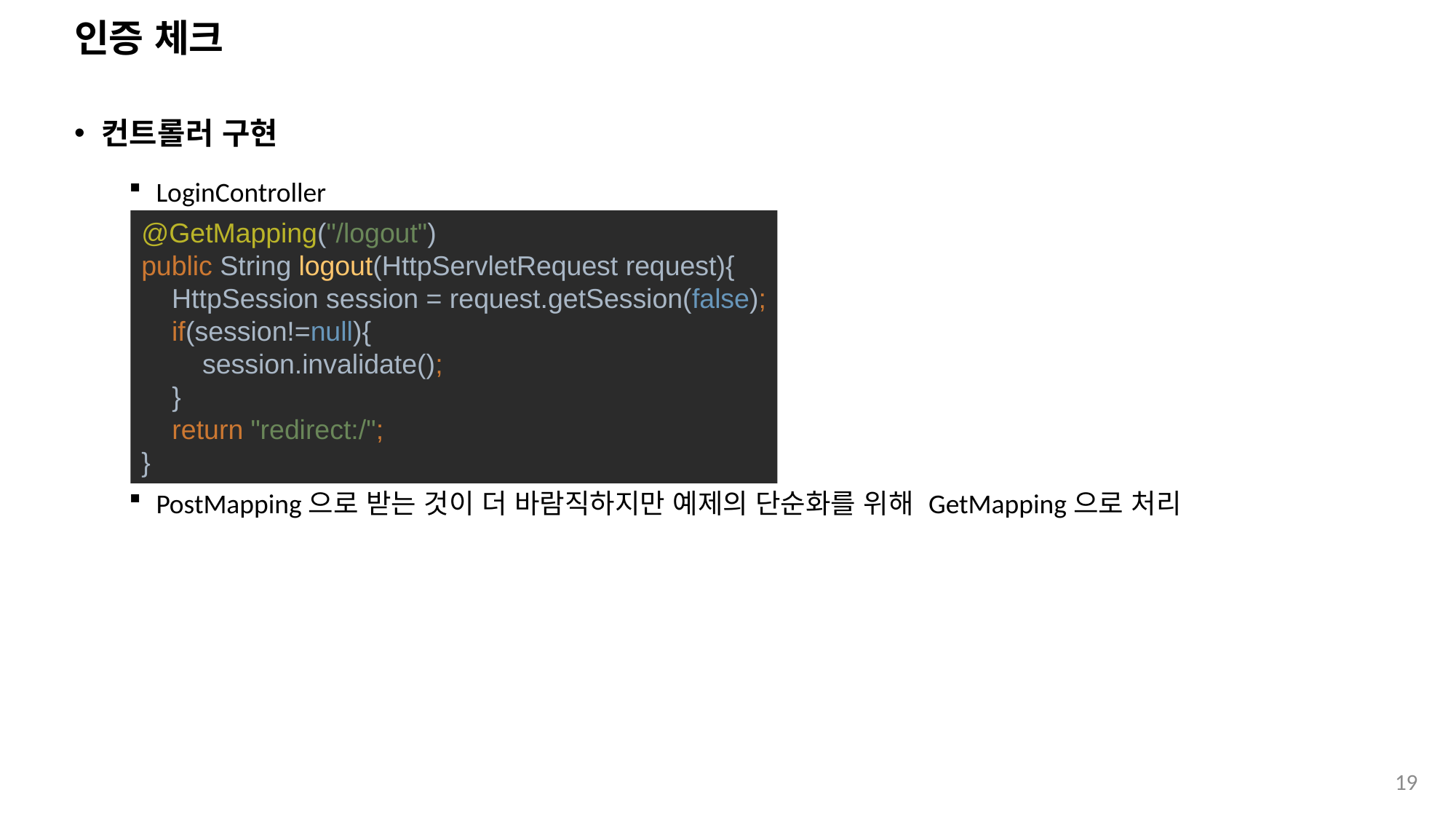

# 인증 체크
컨트롤러 구현
LoginController

PostMapping으로 받는 것이 더 바람직하지만 예제의 단순화를 위해 GetMapping으로 처리

@GetMapping("/logout")
public String logout(HttpServletRequest request){
    HttpSession session = request.getSession(false);
    if(session!=null){
        session.invalidate();
    }
    return "redirect:/";
}
19